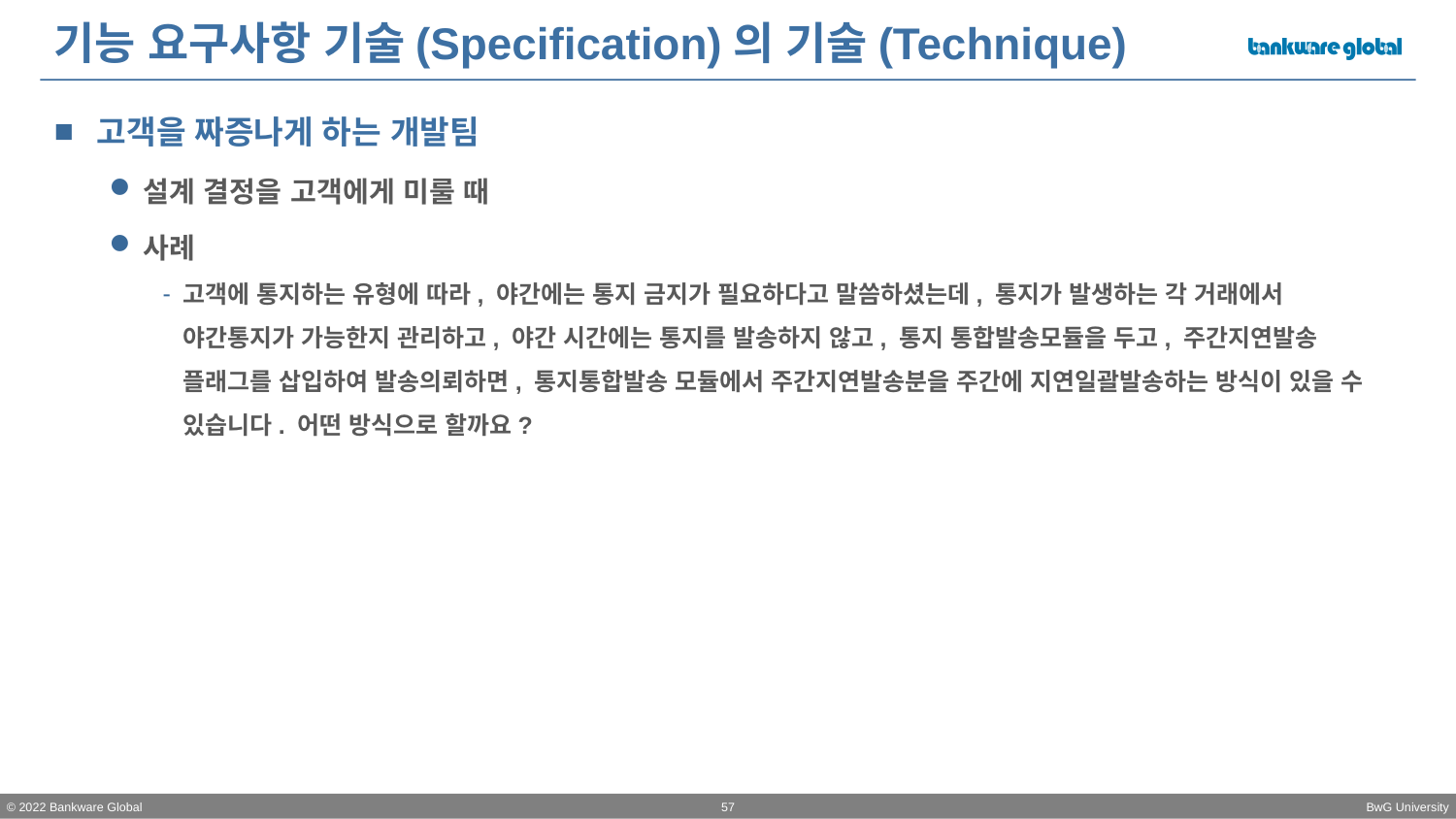

# 기능 요구사항 기술(Specification)의 기술(Technique)
고객을 짜증나게 하는 개발팀
설계 결정을 고객에게 미룰 때
사례
고객에 통지하는 유형에 따라, 야간에는 통지 금지가 필요하다고 말씀하셨는데, 통지가 발생하는 각 거래에서 야간통지가 가능한지 관리하고, 야간 시간에는 통지를 발송하지 않고, 통지 통합발송모듈을 두고, 주간지연발송 플래그를 삽입하여 발송의뢰하면, 통지통합발송 모듈에서 주간지연발송분을 주간에 지연일괄발송하는 방식이 있을 수 있습니다. 어떤 방식으로 할까요?
57